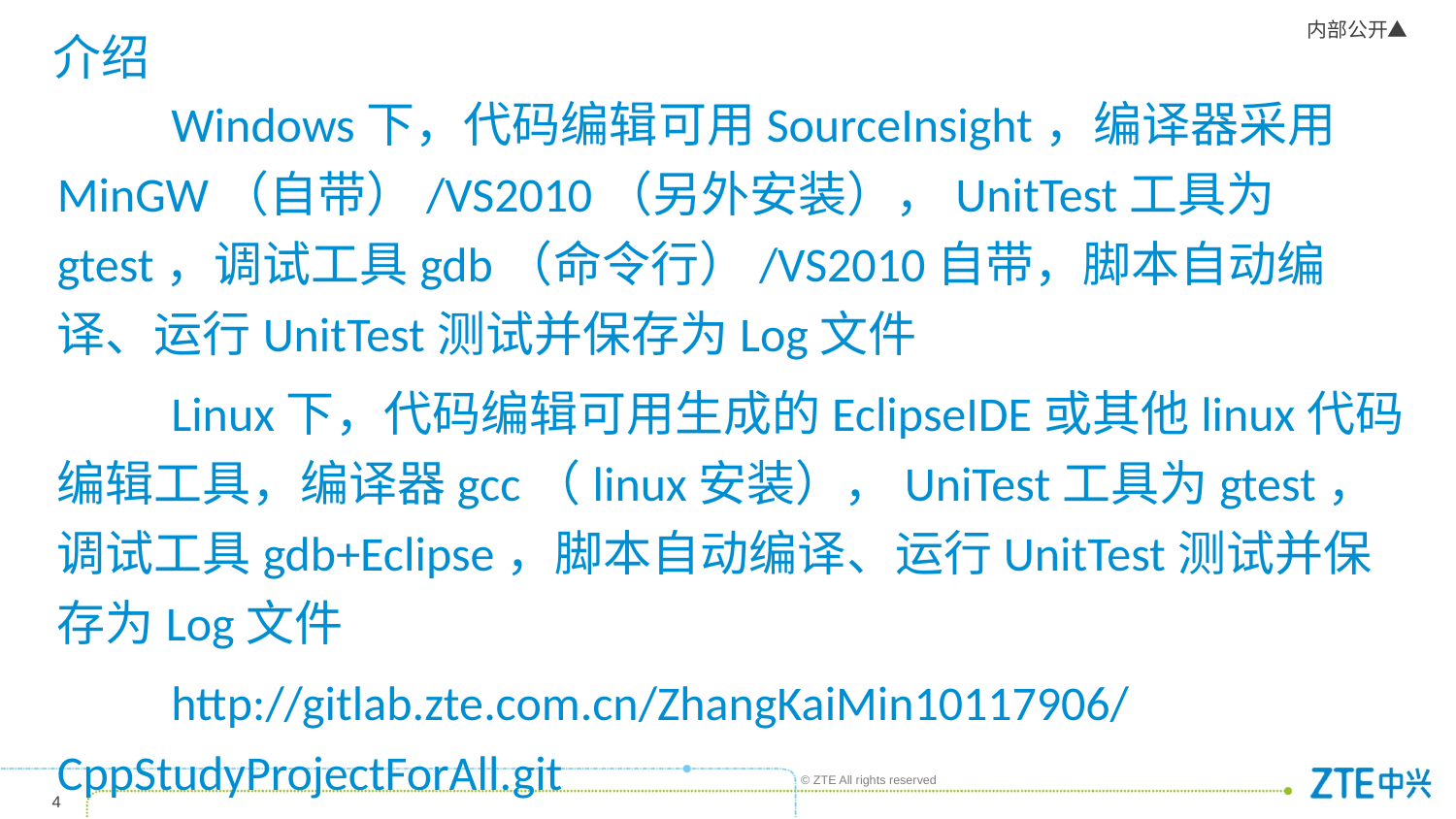

# 介绍
Windows下，代码编辑可用SourceInsight，编译器采用MinGW（自带）/VS2010（另外安装），UnitTest工具为gtest，调试工具gdb（命令行）/VS2010自带，脚本自动编译、运行UnitTest测试并保存为Log文件
Linux下，代码编辑可用生成的EclipseIDE或其他linux代码编辑工具，编译器gcc（linux安装），UniTest工具为gtest，调试工具gdb+Eclipse，脚本自动编译、运行UnitTest测试并保存为Log文件
http://gitlab.zte.com.cn/ZhangKaiMin10117906/CppStudyProjectForAll.git